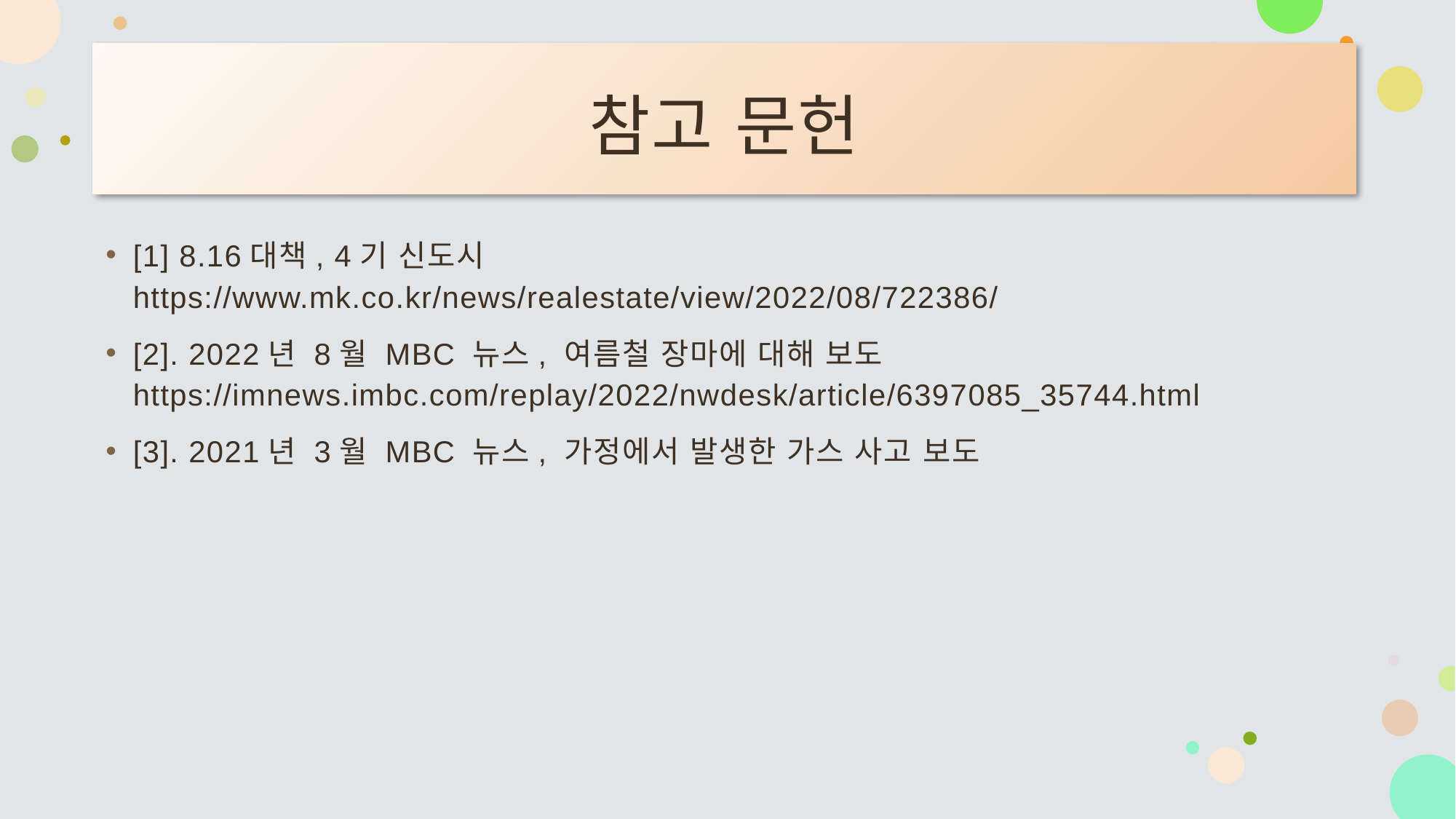

# 참고 문헌
[1] 8.16대책, 4기 신도시 https://www.mk.co.kr/news/realestate/view/2022/08/722386/
[2]. 2022년 8월 MBC 뉴스, 여름철 장마에 대해 보도 https://imnews.imbc.com/replay/2022/nwdesk/article/6397085_35744.html
[3]. 2021년 3월 MBC 뉴스, 가정에서 발생한 가스 사고 보도